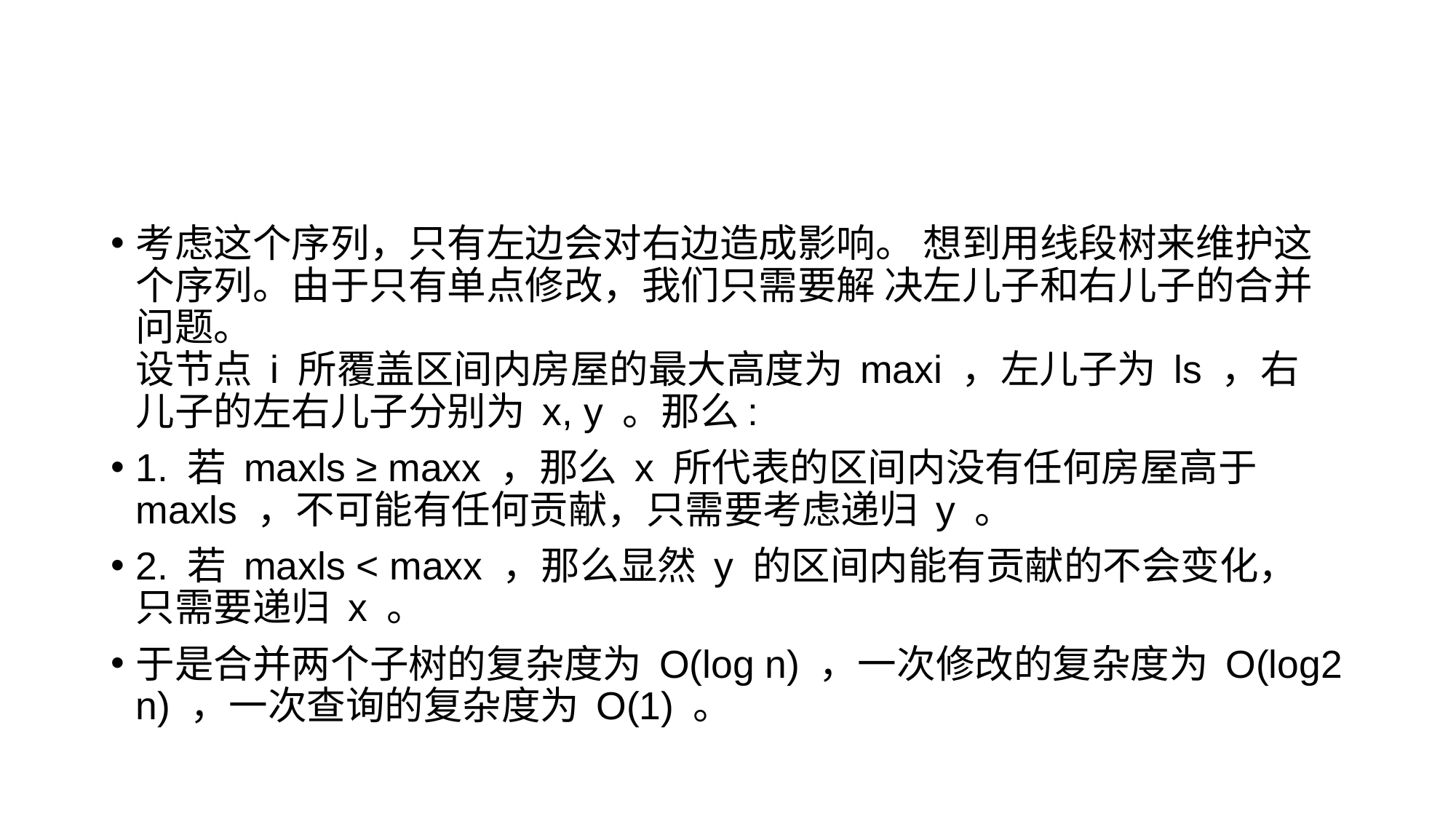

#
考虑这个序列，只有左边会对右边造成影响。 想到用线段树来维护这个序列。由于只有单点修改，我们只需要解 决左儿子和右儿子的合并问题。
设节点 i 所覆盖区间内房屋的最大高度为 maxi ，左儿子为 ls ，右 儿子的左右儿子分别为 x, y 。那么:
1. 若 maxls ≥ maxx ，那么 x 所代表的区间内没有任何房屋高于 maxls ，不可能有任何贡献，只需要考虑递归 y 。
2. 若 maxls < maxx ，那么显然 y 的区间内能有贡献的不会变化， 只需要递归 x 。
于是合并两个子树的复杂度为 O(log n) ，一次修改的复杂度为 O(log2 n) ，一次查询的复杂度为 O(1) 。